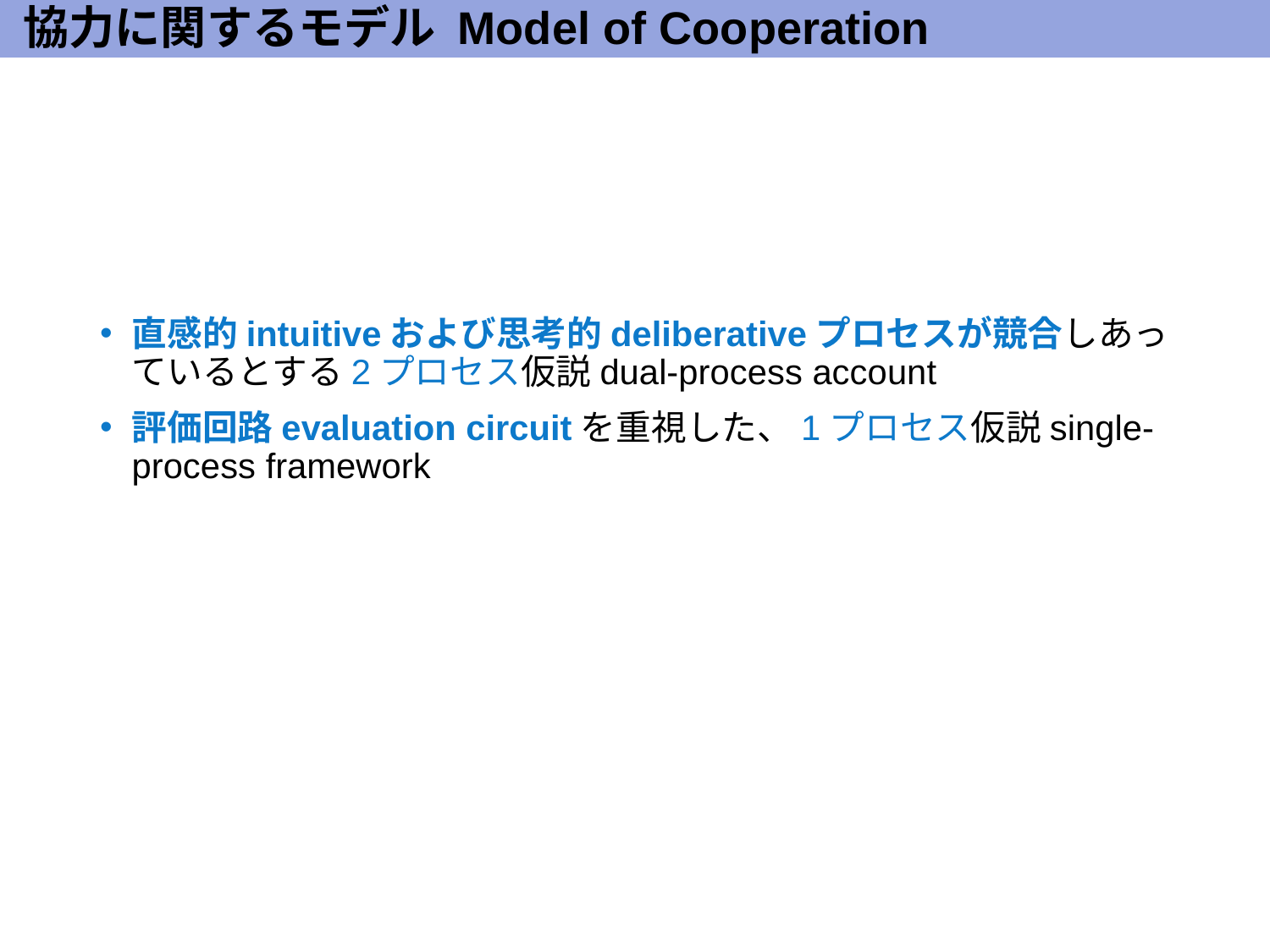

# 協力に関するモデル Model of Cooperation
直感的intuitiveおよび思考的deliberativeプロセスが競合しあっているとする2プロセス仮説dual-process account
評価回路evaluation circuitを重視した、1プロセス仮説single-process framework